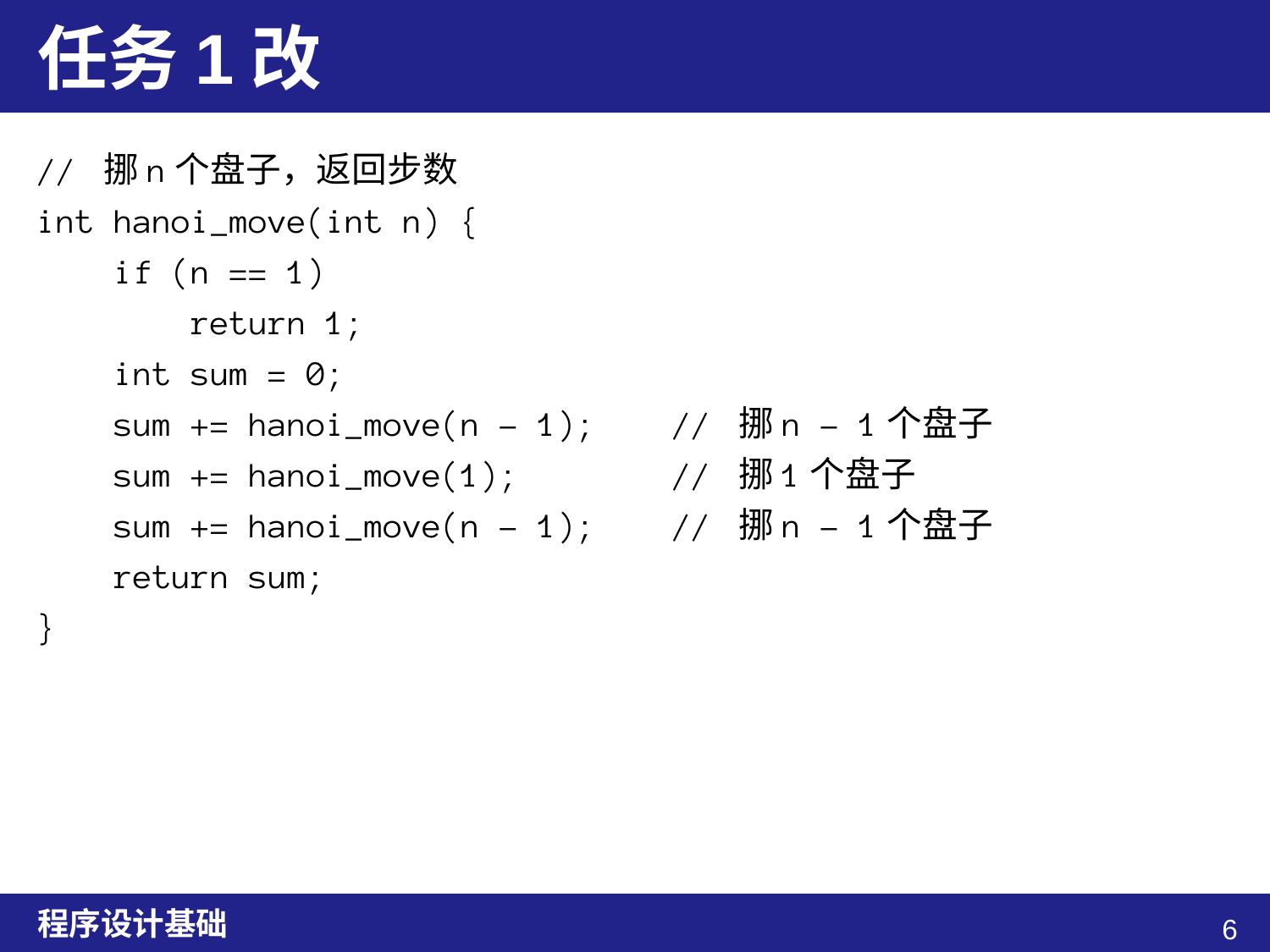

# 任务1改
// 挪n个盘子，返回步数
int hanoi_move(int n) {
    if (n == 1)
        return 1;
    int sum = 0;
    sum += hanoi_move(n - 1);	// 挪n - 1个盘子
    sum += hanoi_move(1);		// 挪1个盘子
    sum += hanoi_move(n - 1);	// 挪n - 1个盘子
    return sum;
}